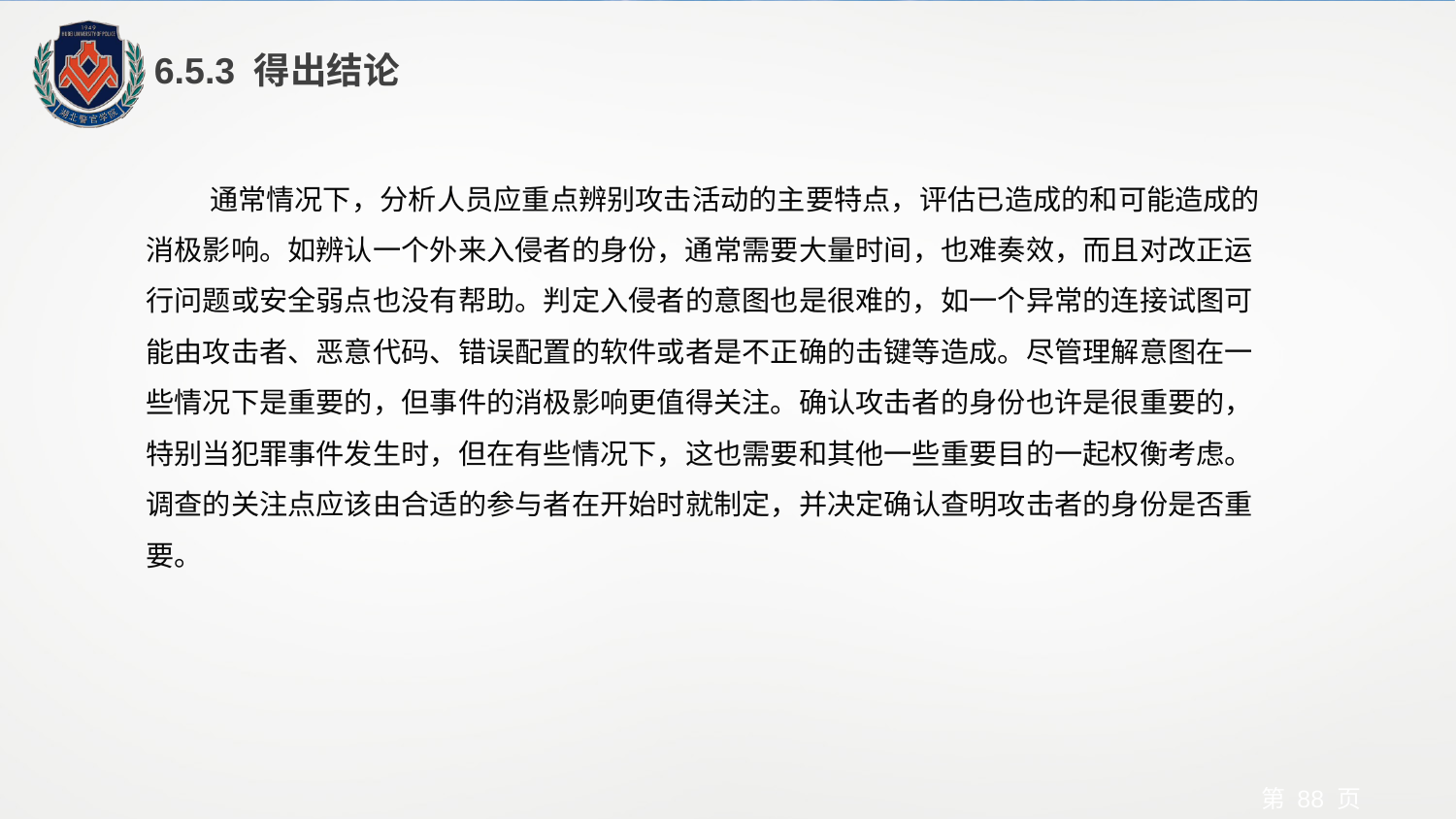

6.5.3 得出结论
         通常情况下，分析人员应重点辨别攻击活动的主要特点，评估已造成的和可能造成的消极影响。如辨认一个外来入侵者的身份，通常需要大量时间，也难奏效，而且对改正运行问题或安全弱点也没有帮助。判定入侵者的意图也是很难的，如一个异常的连接试图可能由攻击者、恶意代码、错误配置的软件或者是不正确的击键等造成。尽管理解意图在一些情况下是重要的，但事件的消极影响更值得关注。确认攻击者的身份也许是很重要的，特别当犯罪事件发生时，但在有些情况下，这也需要和其他一些重要目的一起权衡考虑。调查的关注点应该由合适的参与者在开始时就制定，并决定确认查明攻击者的身份是否重要。